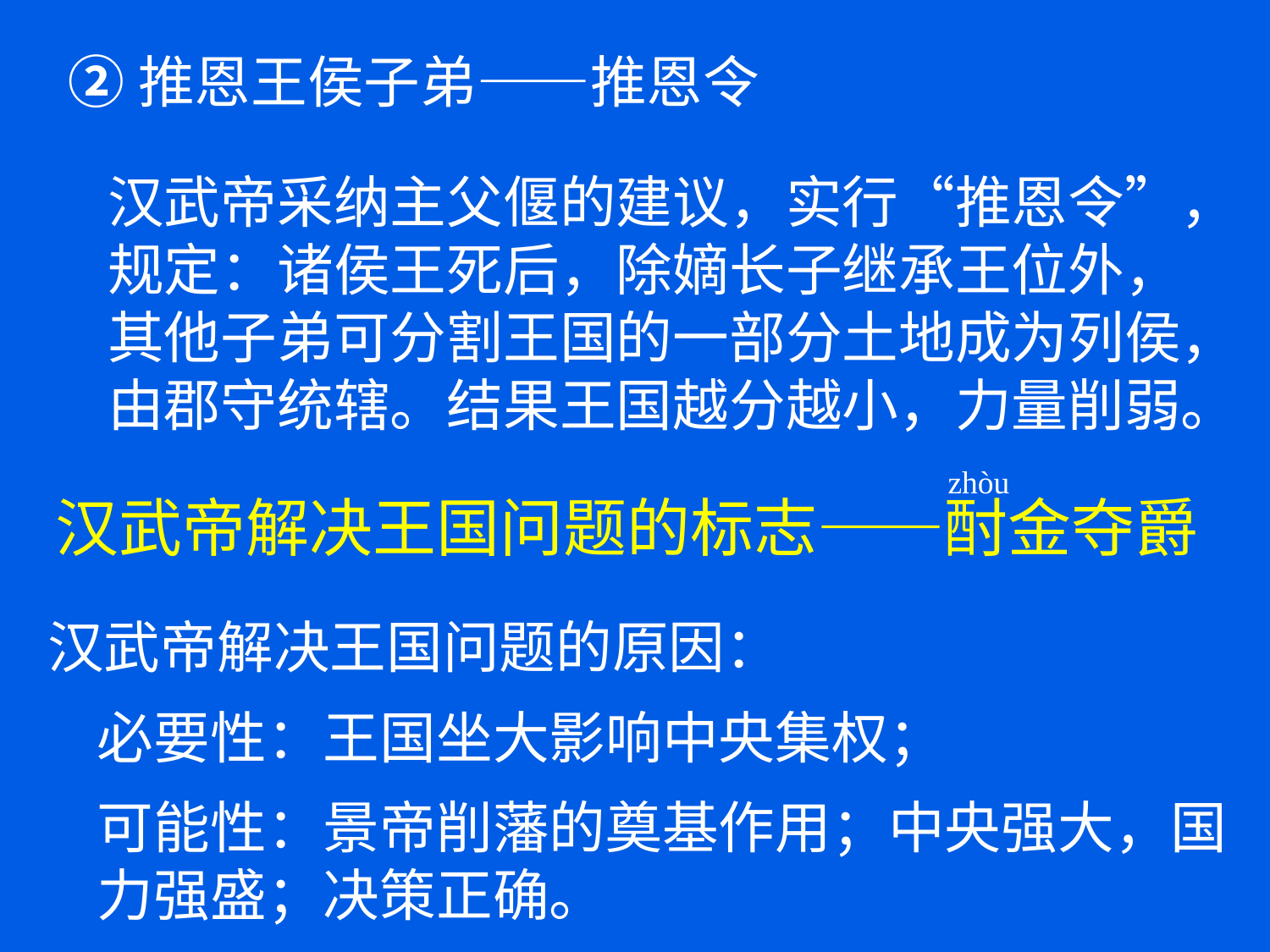

②推恩王侯子弟——推恩令
汉武帝采纳主父偃的建议，实行“推恩令”，规定：诸侯王死后，除嫡长子继承王位外，其他子弟可分割王国的一部分土地成为列侯，由郡守统辖。结果王国越分越小，力量削弱。
zhòu
汉武帝解决王国问题的标志——酎金夺爵
汉武帝解决王国问题的原因：
必要性：王国坐大影响中央集权；
可能性：景帝削藩的奠基作用；中央强大，国力强盛；决策正确。